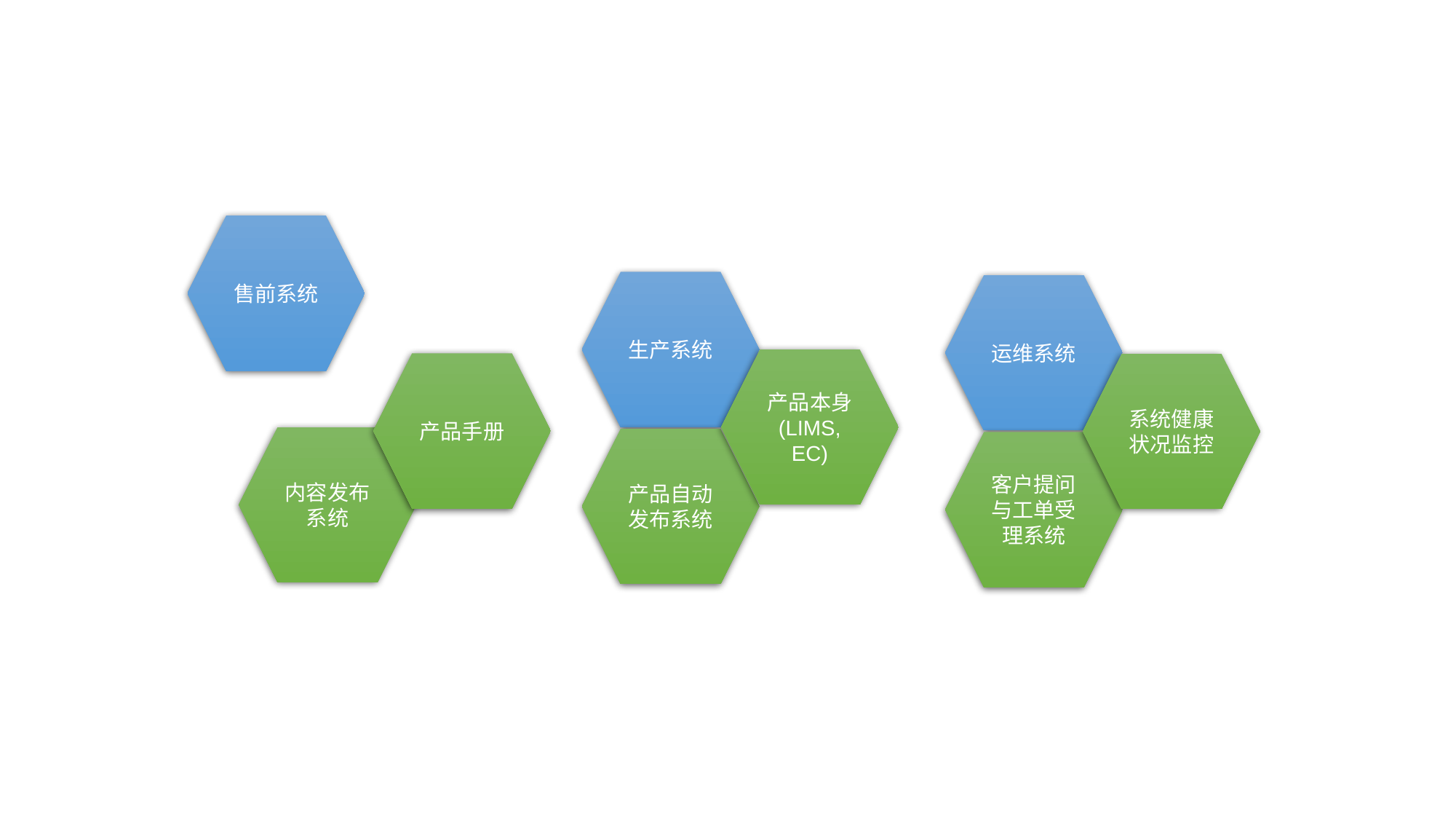

售前系统
生产系统
运维系统
产品本身
(LIMS, EC)
产品手册
系统健康状况监控
内容发布系统
产品自动发布系统
客户提问与工单受理系统